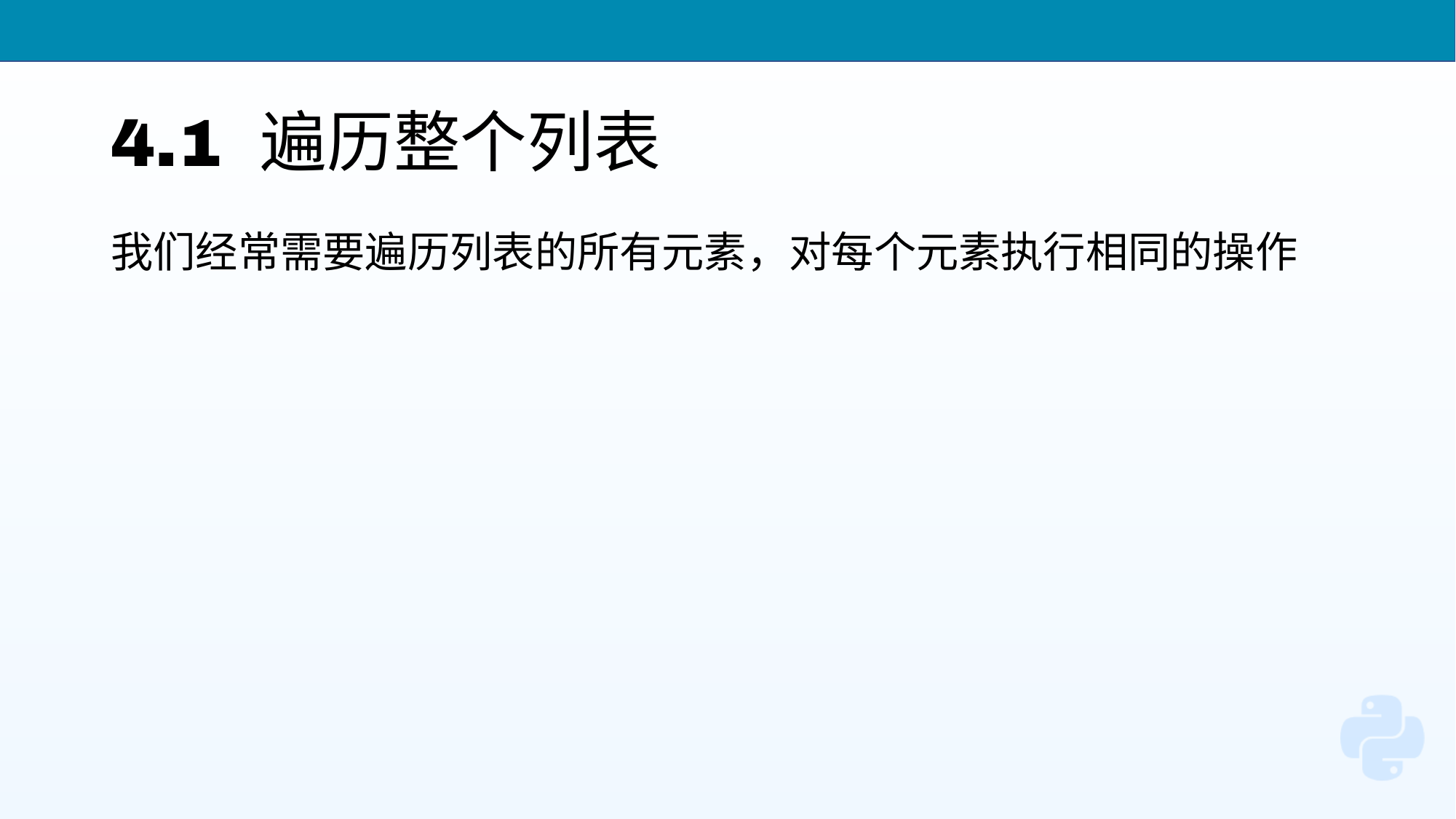

# 4.1 遍历整个列表
我们经常需要遍历列表的所有元素，对每个元素执行相同的操作